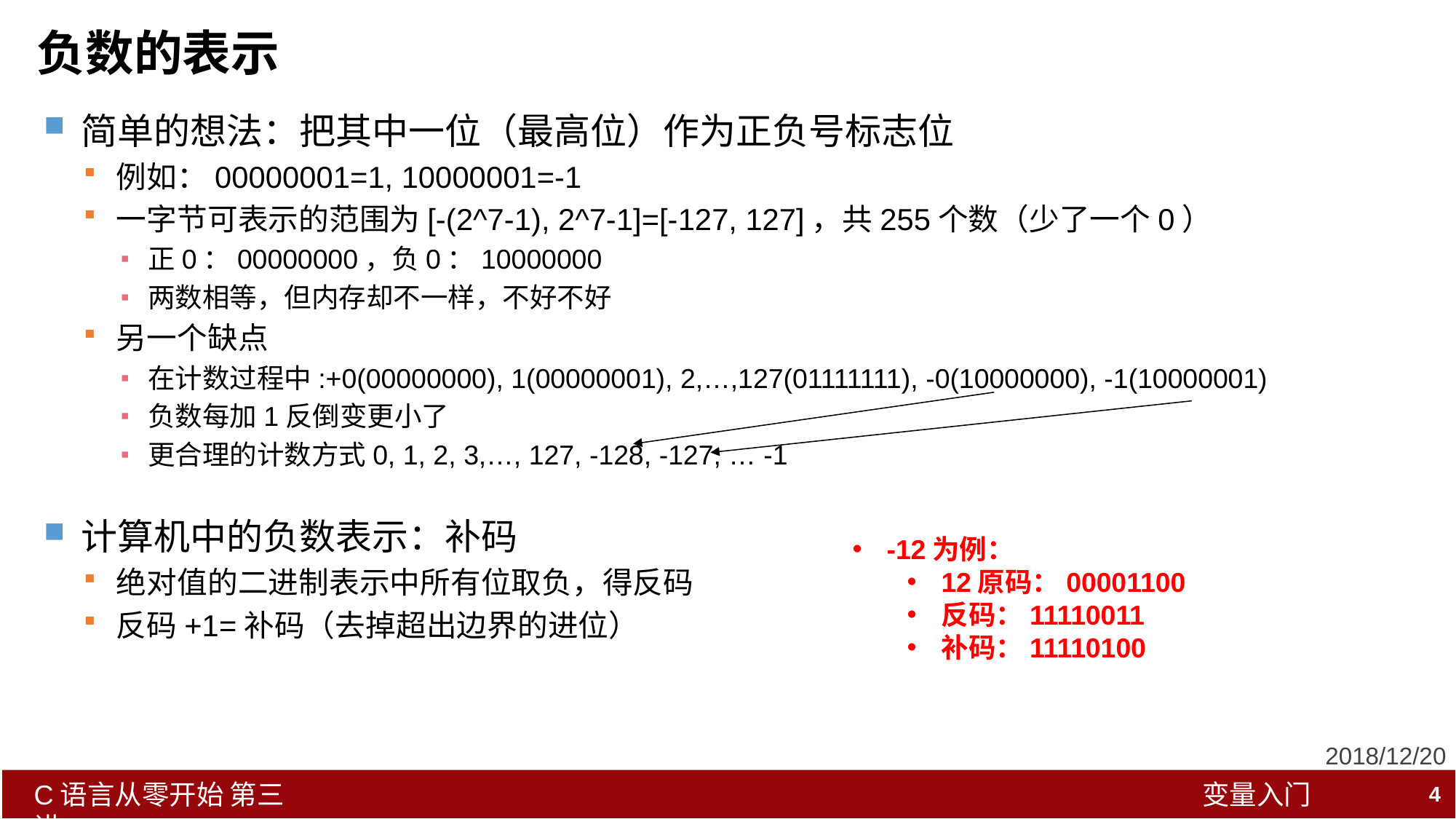

# 负数的表示
简单的想法：把其中一位（最高位）作为正负号标志位
例如：00000001=1, 10000001=-1
一字节可表示的范围为[-(2^7-1), 2^7-1]=[-127, 127]，共255个数（少了一个0）
正0：00000000，负0：10000000
两数相等，但内存却不一样，不好不好
另一个缺点
在计数过程中:+0(00000000), 1(00000001), 2,…,127(01111111), -0(10000000), -1(10000001)
负数每加1反倒变更小了
更合理的计数方式0, 1, 2, 3,…, 127, -128, -127, … -1

计算机中的负数表示：补码
绝对值的二进制表示中所有位取负，得反码
反码+1=补码（去掉超出边界的进位）

-12为例：
12原码：00001100
反码：11110011
补码：11110100
2018/12/20
4